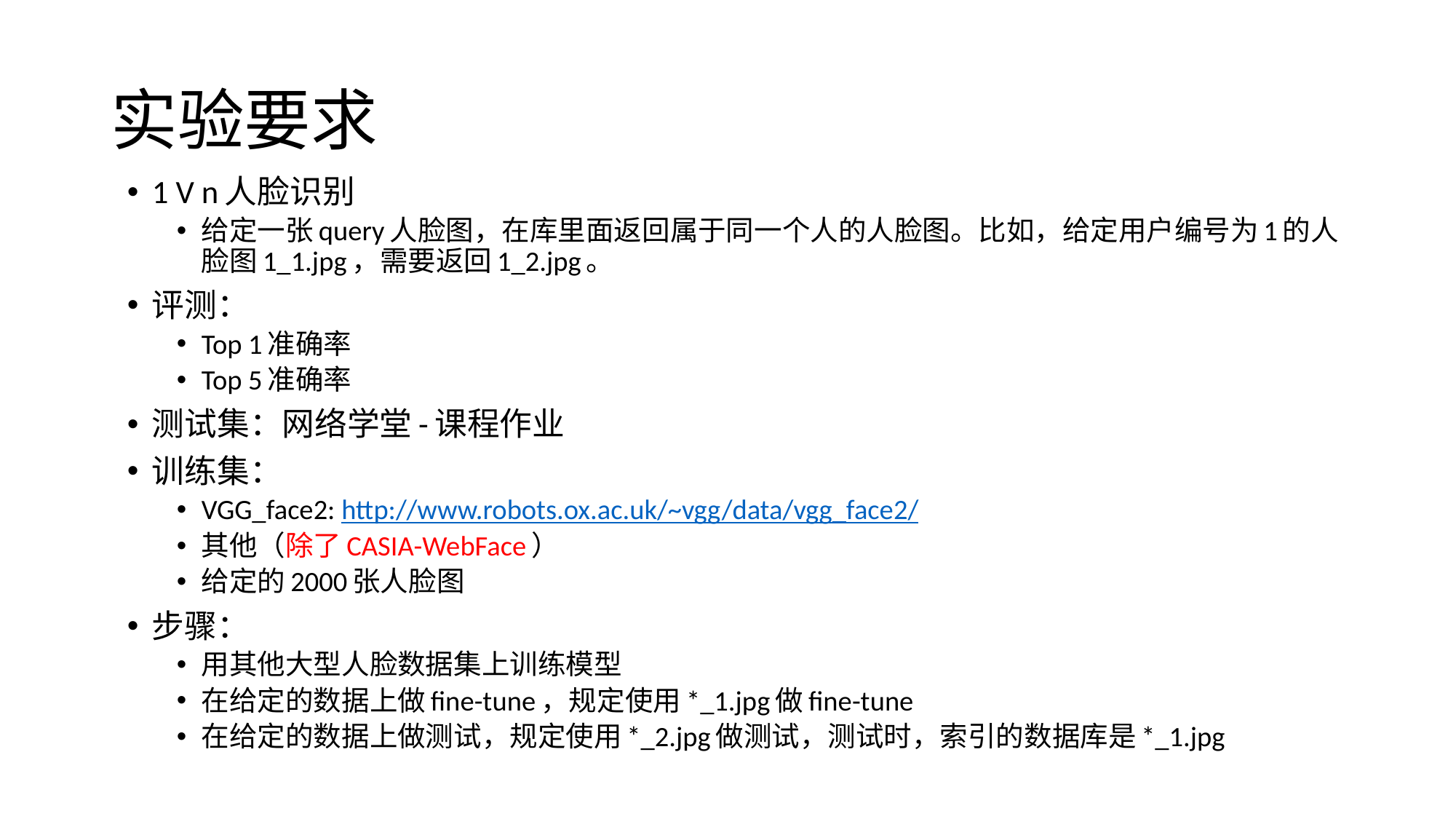

# 实验要求
1 V n人脸识别
给定一张query人脸图，在库里面返回属于同一个人的人脸图。比如，给定用户编号为1的人脸图1_1.jpg，需要返回1_2.jpg。
评测：
Top 1准确率
Top 5准确率
测试集：网络学堂-课程作业
训练集：
VGG_face2: http://www.robots.ox.ac.uk/~vgg/data/vgg_face2/
其他（除了CASIA-WebFace）
给定的2000张人脸图
步骤：
用其他大型人脸数据集上训练模型
在给定的数据上做fine-tune，规定使用*_1.jpg做fine-tune
在给定的数据上做测试，规定使用*_2.jpg做测试，测试时，索引的数据库是*_1.jpg